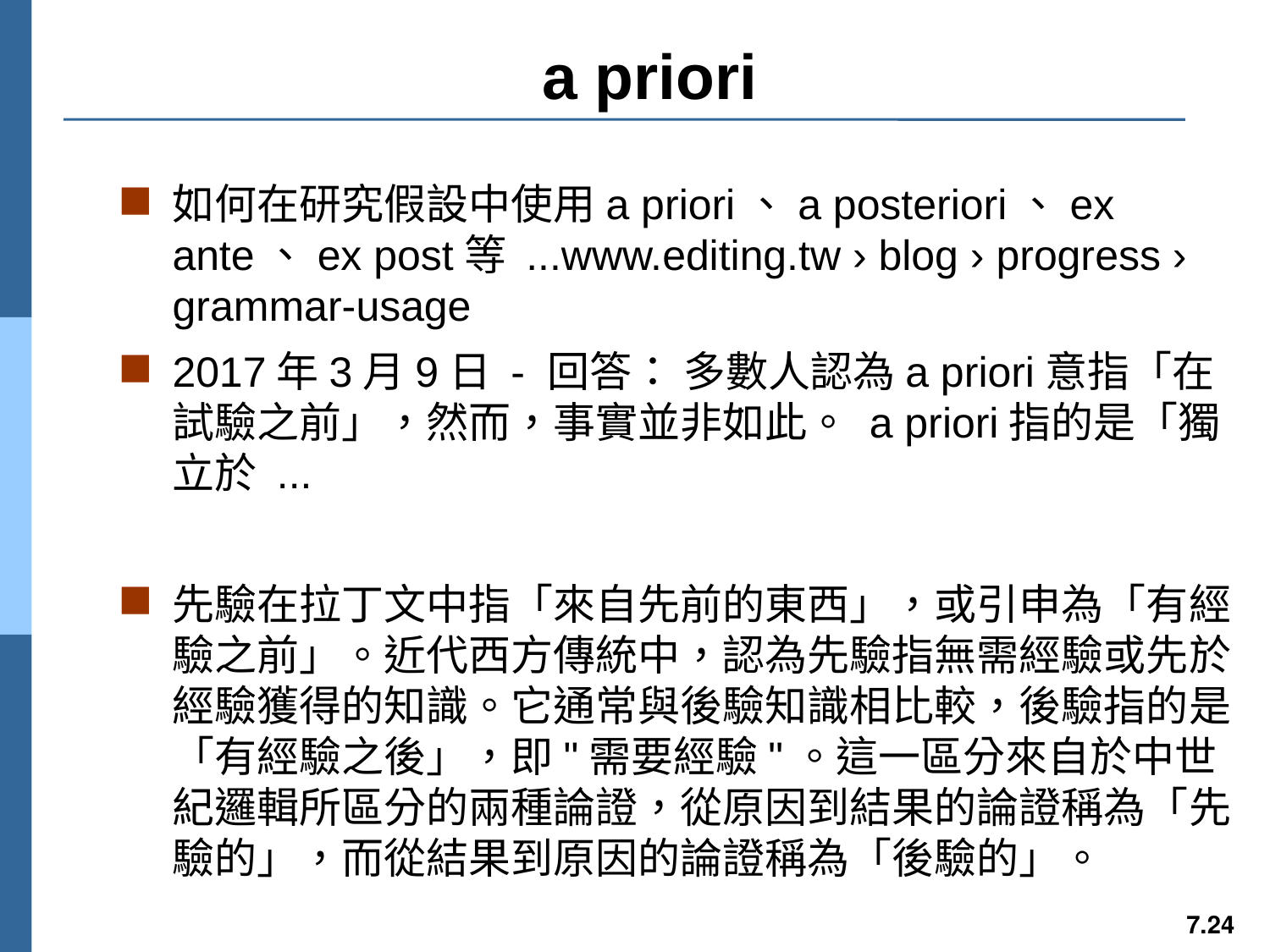

# a priori
如何在研究假設中使用a priori、a posteriori、ex ante、ex post等 ...www.editing.tw › blog › progress › grammar-usage
2017年3月9日 - 回答： 多數人認為a priori意指「在試驗之前」，然而，事實並非如此。 a priori指的是「獨立於 ...

先驗在拉丁文中指「來自先前的東西」，或引申為「有經驗之前」。近代西方傳統中，認為先驗指無需經驗或先於經驗獲得的知識。它通常與後驗知識相比較，後驗指的是「有經驗之後」，即"需要經驗"。這一區分來自於中世紀邏輯所區分的兩種論證，從原因到結果的論證稱為「先驗的」，而從結果到原因的論證稱為「後驗的」。